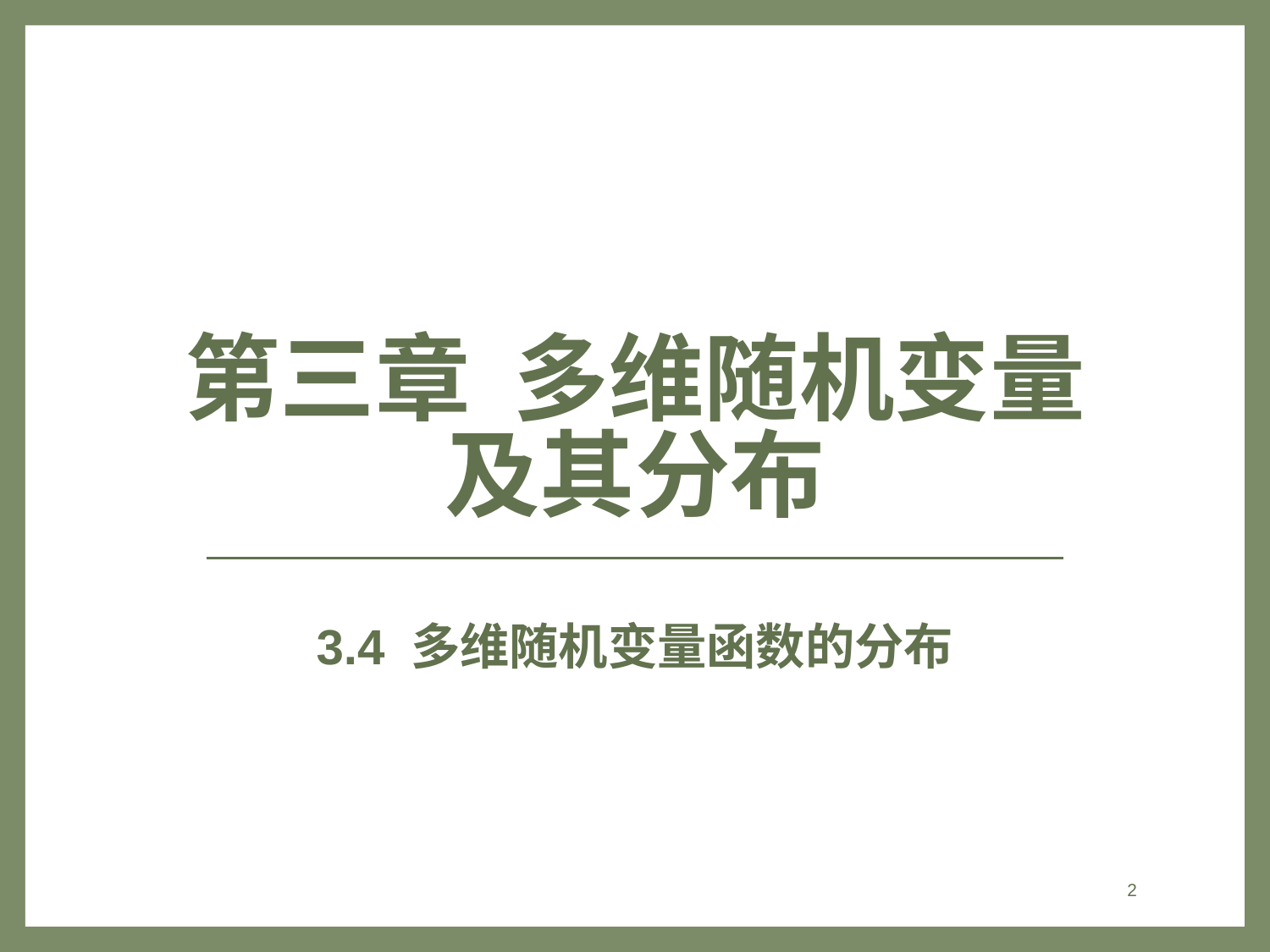

# 第三章  多维随机变量 及其分布
3.4 多维随机变量函数的分布
2